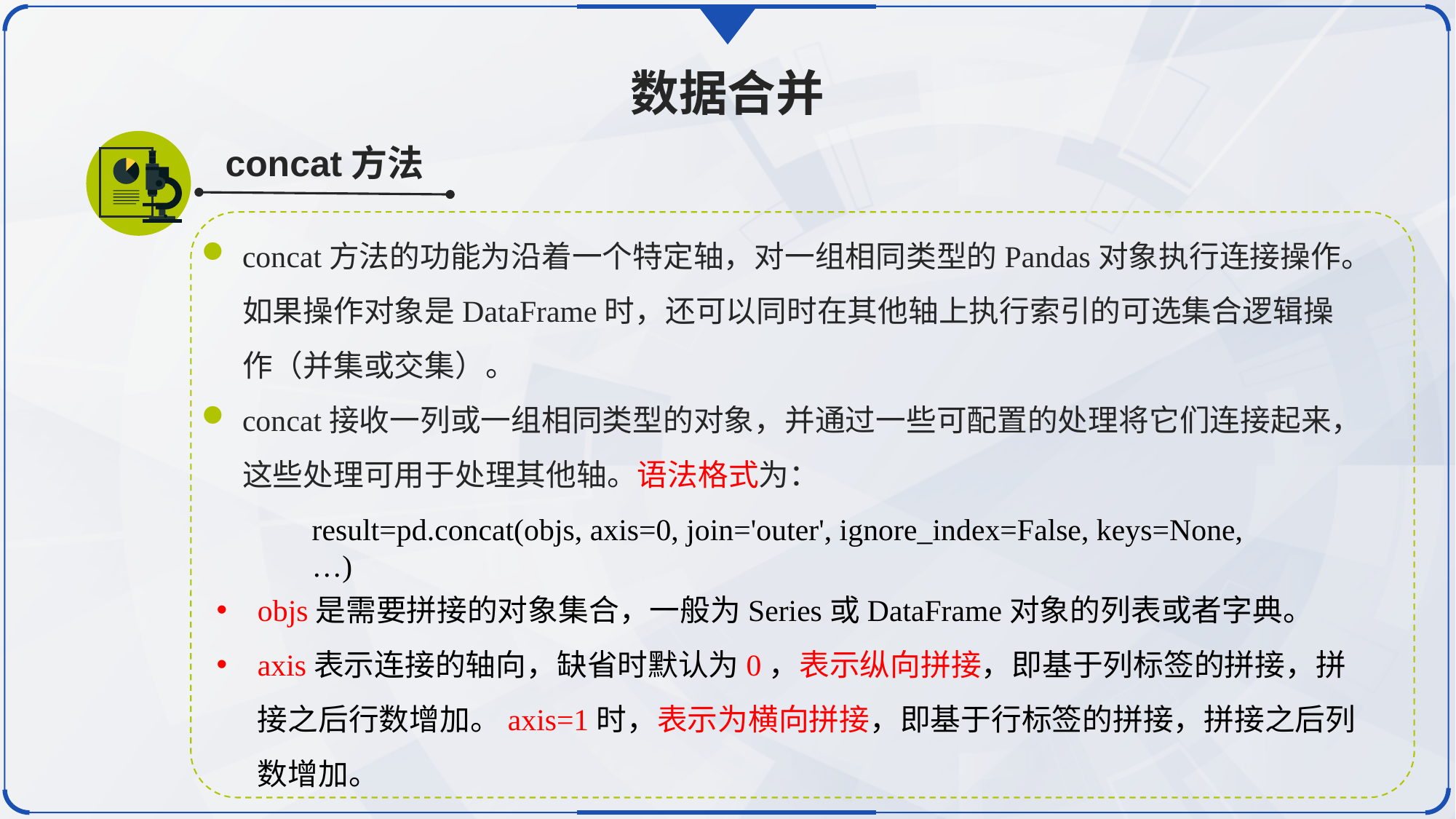

数据合并

concat方法

concat方法的功能为沿着一个特定轴，对一组相同类型的Pandas对象执行连接操作。如果操作对象是DataFrame时，还可以同时在其他轴上执行索引的可选集合逻辑操作（并集或交集）。
concat接收一列或一组相同类型的对象，并通过一些可配置的处理将它们连接起来，这些处理可用于处理其他轴。语法格式为：

result=pd.concat(objs, axis=0, join='outer', ignore_index=False, keys=None,…)
objs是需要拼接的对象集合，一般为Series或DataFrame对象的列表或者字典。
axis表示连接的轴向，缺省时默认为0，表示纵向拼接，即基于列标签的拼接，拼接之后行数增加。axis=1时，表示为横向拼接，即基于行标签的拼接，拼接之后列数增加。